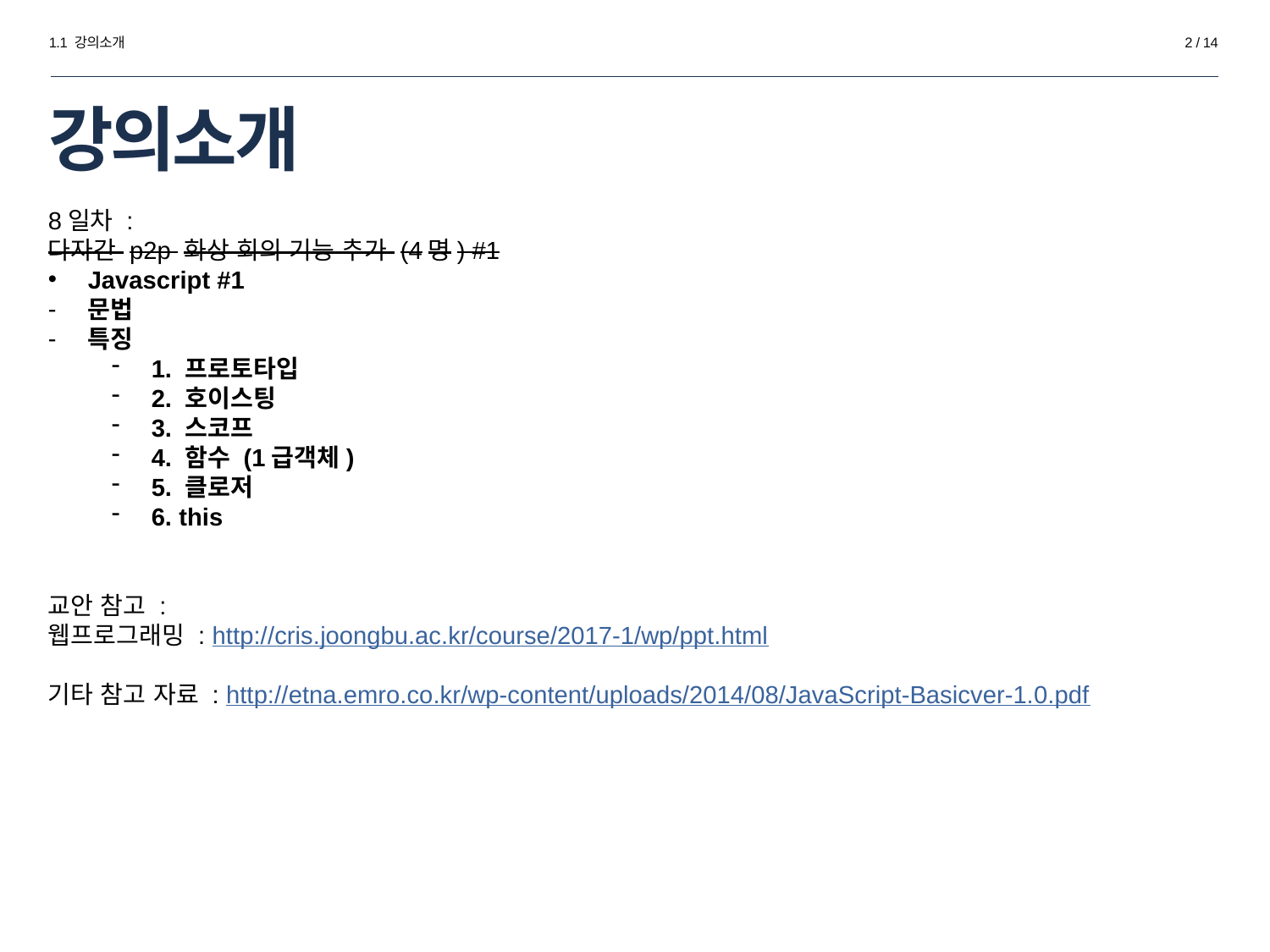

1.1 강의소개
2 / 14
# 강의소개
8일차 :
다자간 p2p 화상 회의 기능 추가 (4명) #1
Javascript #1
문법
특징
1. 프로토타입
2. 호이스팅
3. 스코프
4. 함수 (1급객체)
5. 클로저
6. this

교안 참고 :
웹프로그래밍 : http://cris.joongbu.ac.kr/course/2017-1/wp/ppt.html

기타 참고 자료 : http://etna.emro.co.kr/wp-content/uploads/2014/08/JavaScript-Basicver-1.0.pdf